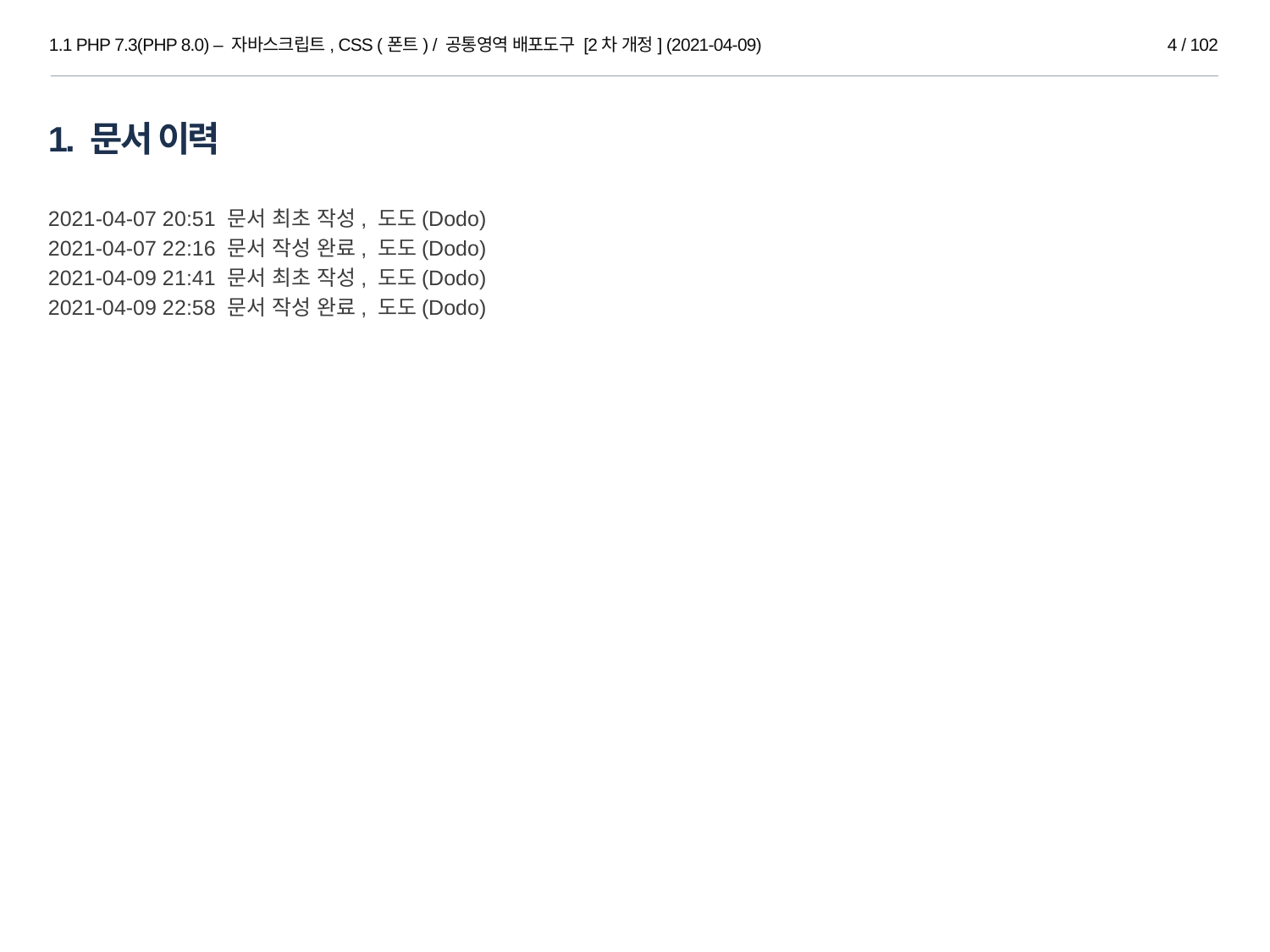

1.1 PHP 7.3(PHP 8.0) – 자바스크립트, CSS (폰트) / 공통영역 배포도구 [2차 개정] (2021-04-09)
4 / 102

1. 문서 이력
2021-04-07 20:51 문서 최초 작성, 도도(Dodo)
2021-04-07 22:16 문서 작성 완료, 도도(Dodo)
2021-04-09 21:41 문서 최초 작성, 도도(Dodo)
2021-04-09 22:58 문서 작성 완료, 도도(Dodo)